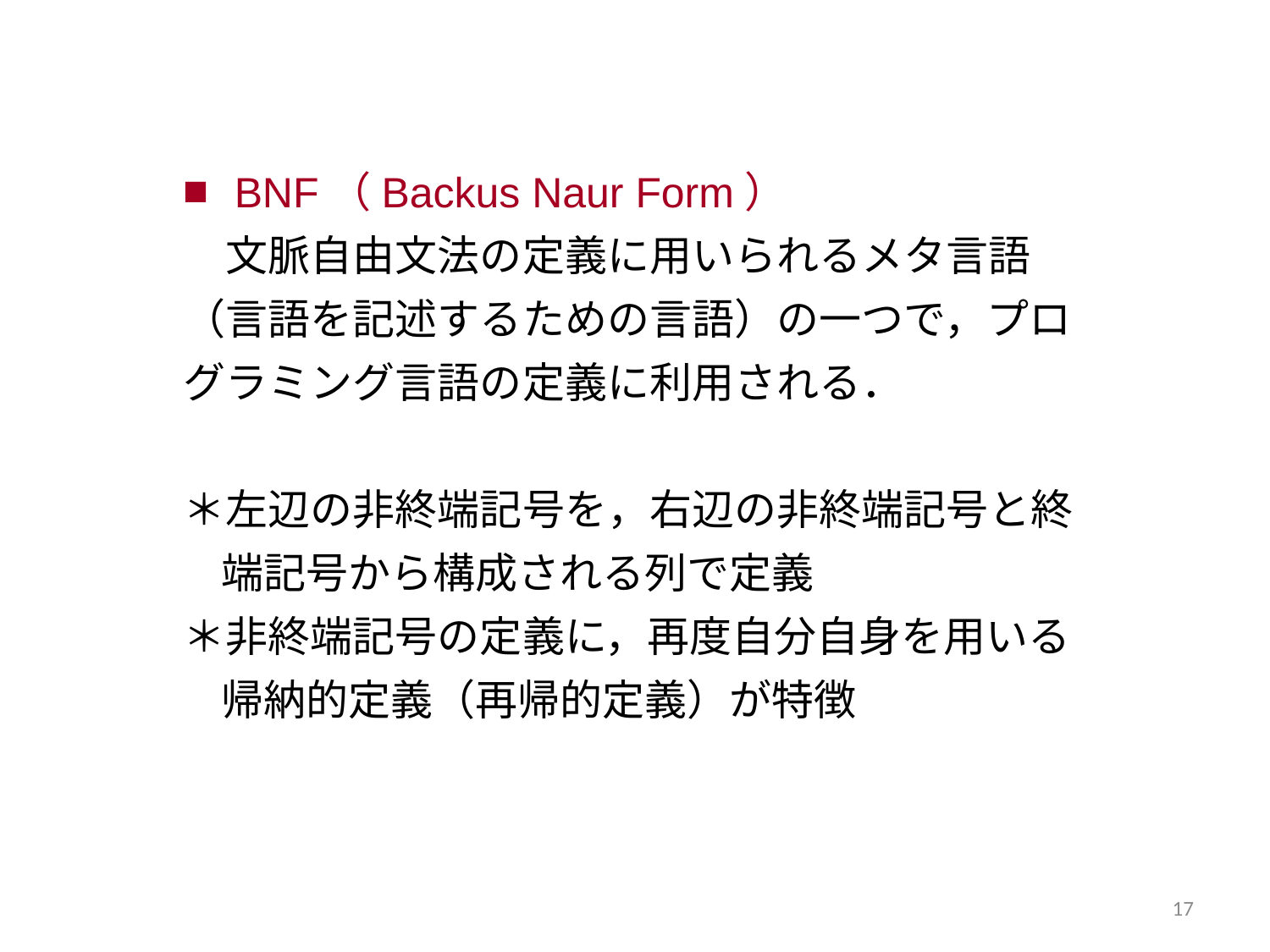

■ BNF（Backus Naur Form）
　文脈自由文法の定義に用いられるメタ言語（言語を記述するための言語）の一つで，プログラミング言語の定義に利用される．

＊左辺の非終端記号を，右辺の非終端記号と終端記号から構成される列で定義
＊非終端記号の定義に，再度自分自身を用いる帰納的定義（再帰的定義）が特徴
17